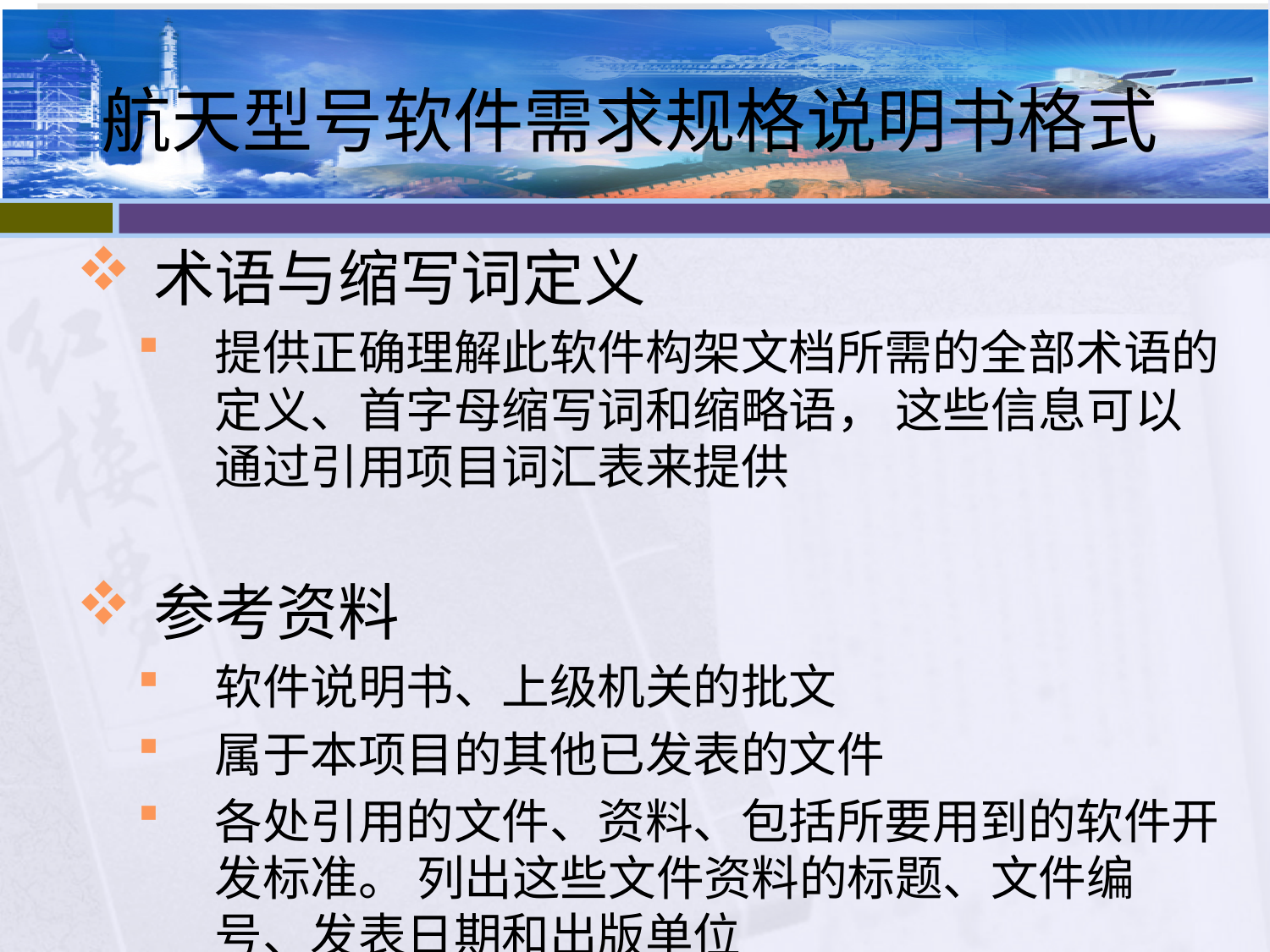

# 航天型号软件需求规格说明书格式

术语与缩写词定义
提供正确理解此软件构架文档所需的全部术语的定义、首字母缩写词和缩略语， 这些信息可以通过引用项目词汇表来提供

参考资料
软件说明书、上级机关的批文
属于本项目的其他已发表的文件
各处引用的文件、资料、包括所要用到的软件开发标准。 列出这些文件资料的标题、文件编号、发表日期和出版单位